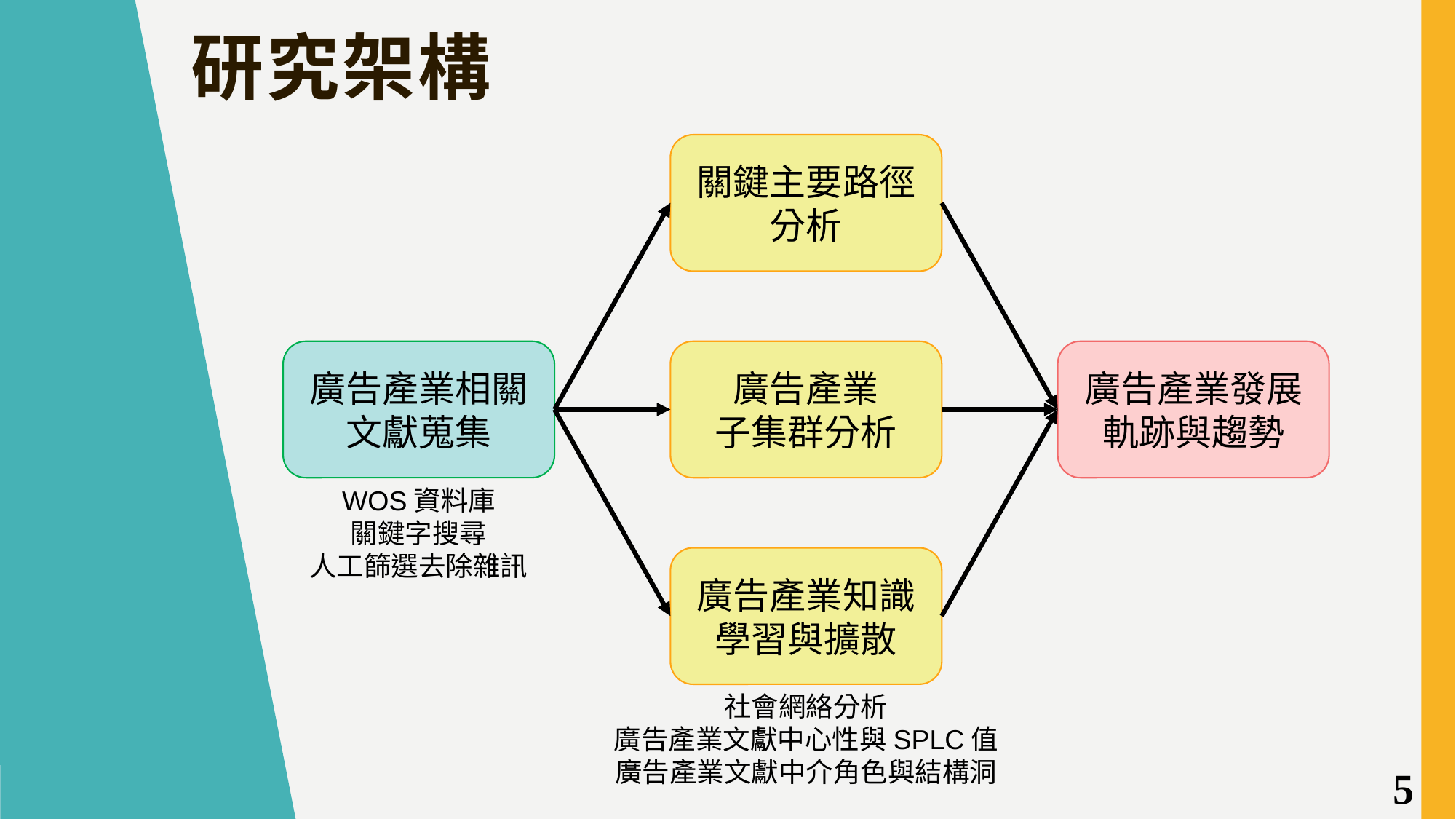

研究架構
關鍵主要路徑分析
廣告產業相關文獻蒐集
廣告產業發展軌跡與趨勢
廣告產業
子集群分析
WOS資料庫
關鍵字搜尋
人工篩選去除雜訊
廣告產業知識學習與擴散
社會網絡分析
廣告產業文獻中心性與SPLC值
廣告產業文獻中介角色與結構洞
5